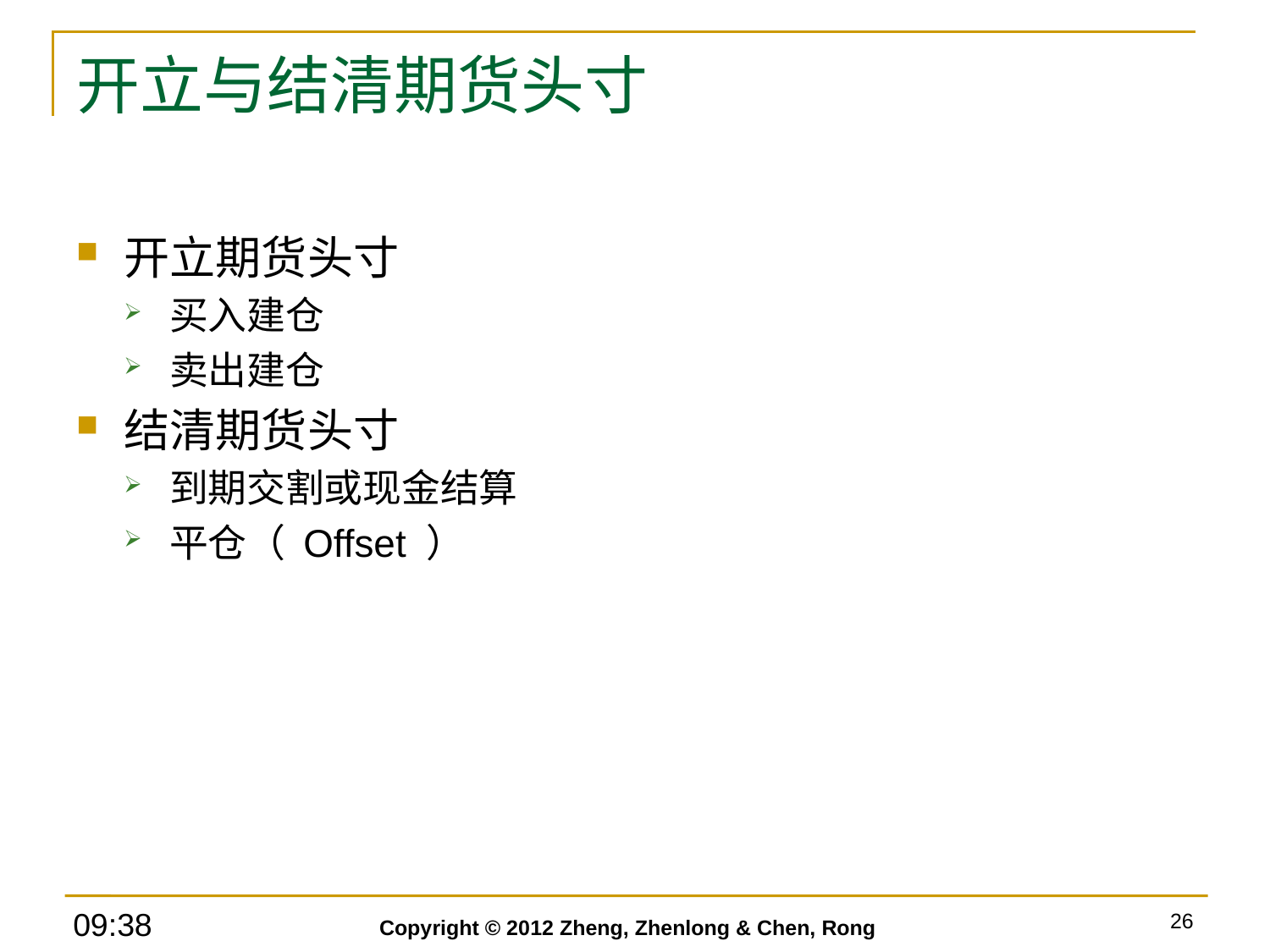

# 开立与结清期货头寸
开立期货头寸
买入建仓
卖出建仓
结清期货头寸
到期交割或现金结算
平仓（ Offset ）
26
Copyright © 2012 Zheng, Zhenlong & Chen, Rong